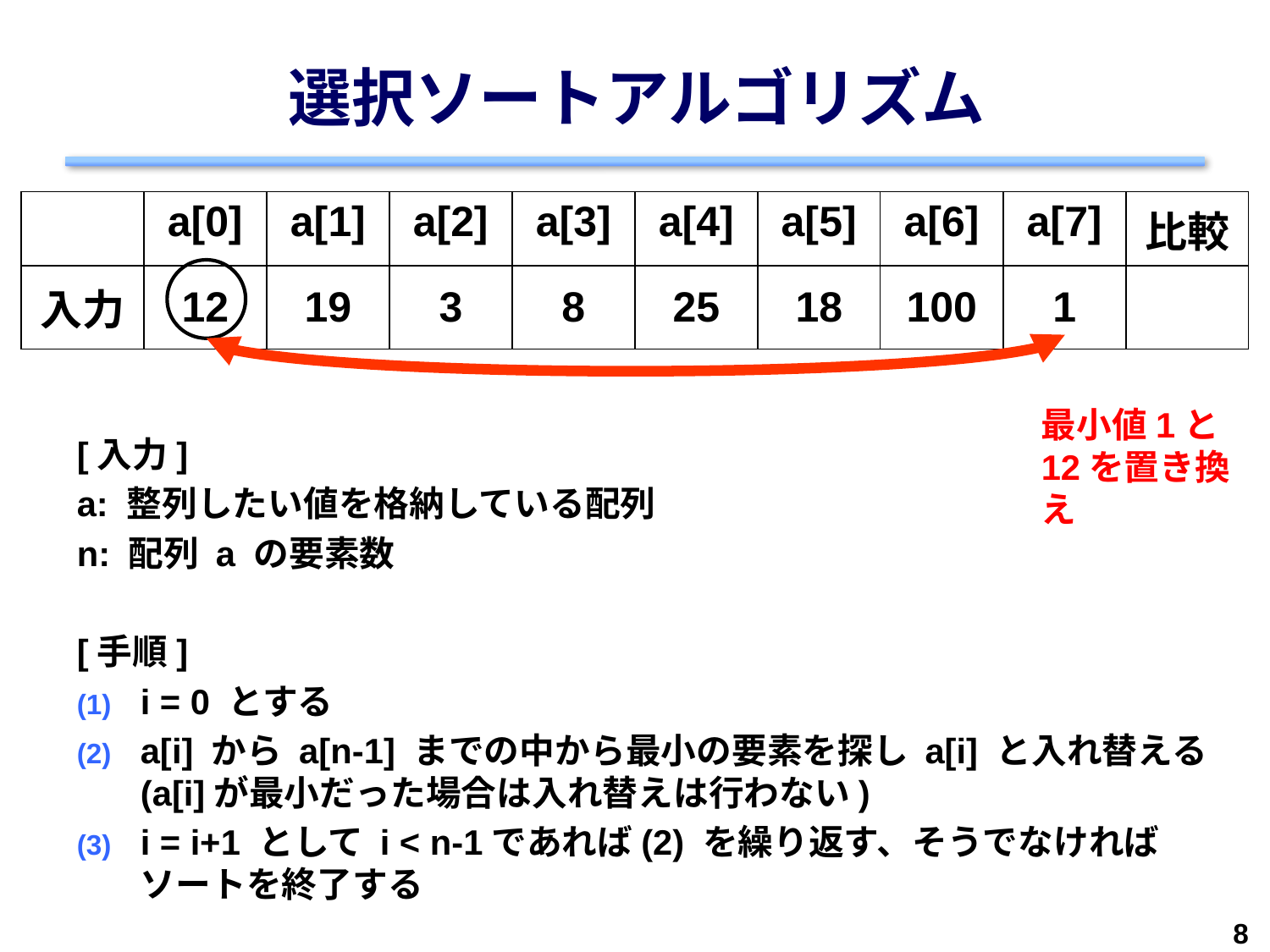

# 選択ソートアルゴリズム

|  | a[0] | a[1] | a[2] | a[3] | a[4] | a[5] | a[6] | a[7] | 比較 |
| --- | --- | --- | --- | --- | --- | --- | --- | --- | --- |
| 入力 | 12 | 19 | 3 | 8 | 25 | 18 | 100 | 1 |  |

最小値1と12を置き換え
[入力]
a: 整列したい値を格納している配列
n: 配列 a の要素数

[手順]
i = 0 とする
a[i] から a[n-1] までの中から最小の要素を探し a[i] と入れ替える(a[i]が最小だった場合は入れ替えは行わない)
i = i+1 として i < n-1であれば(2) を繰り返す、そうでなければソートを終了する
8